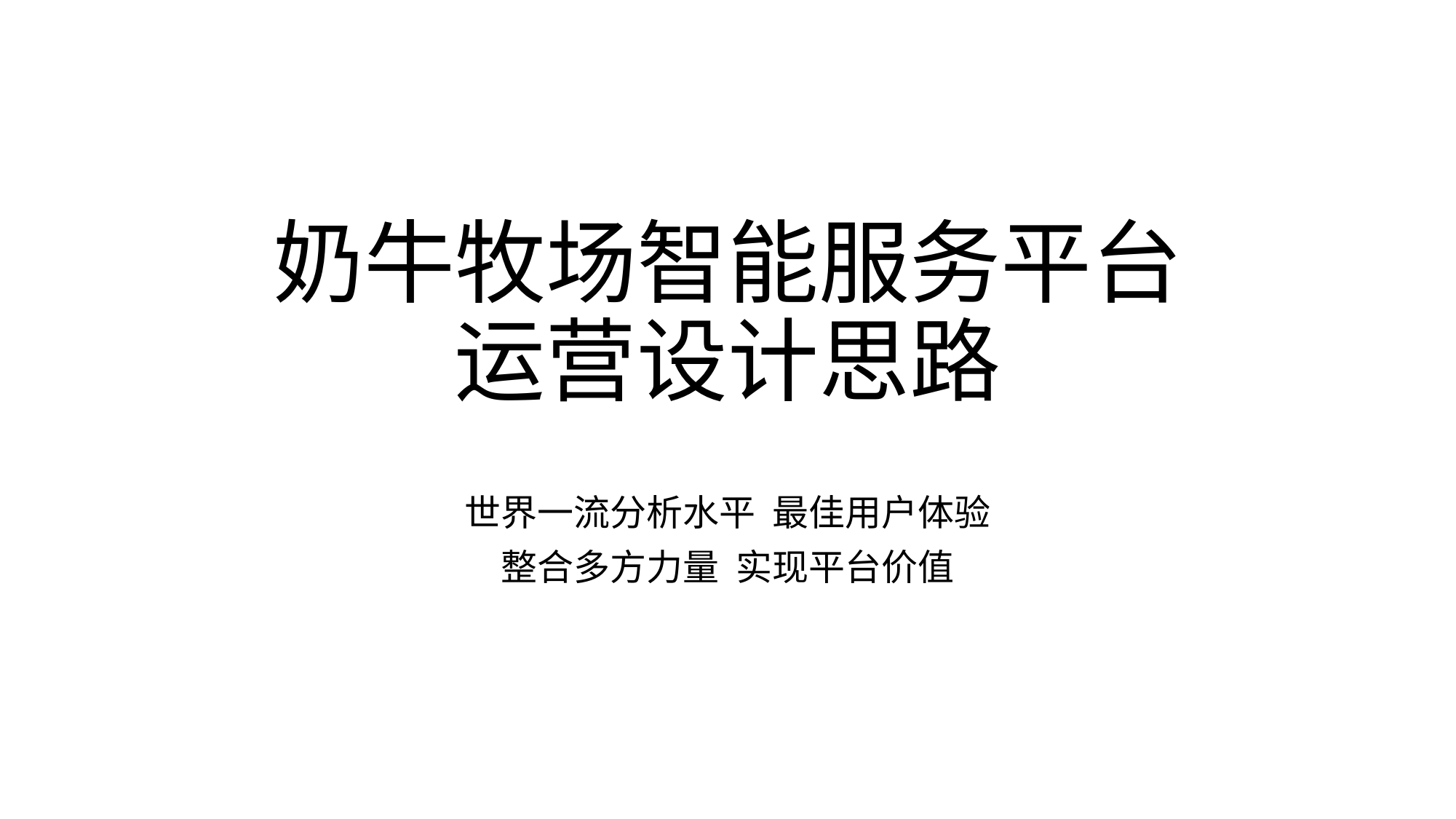

# 奶牛牧场智能服务平台 运营设计思路

世界一流分析水平  最佳用户体验
整合多方力量  实现平台价值